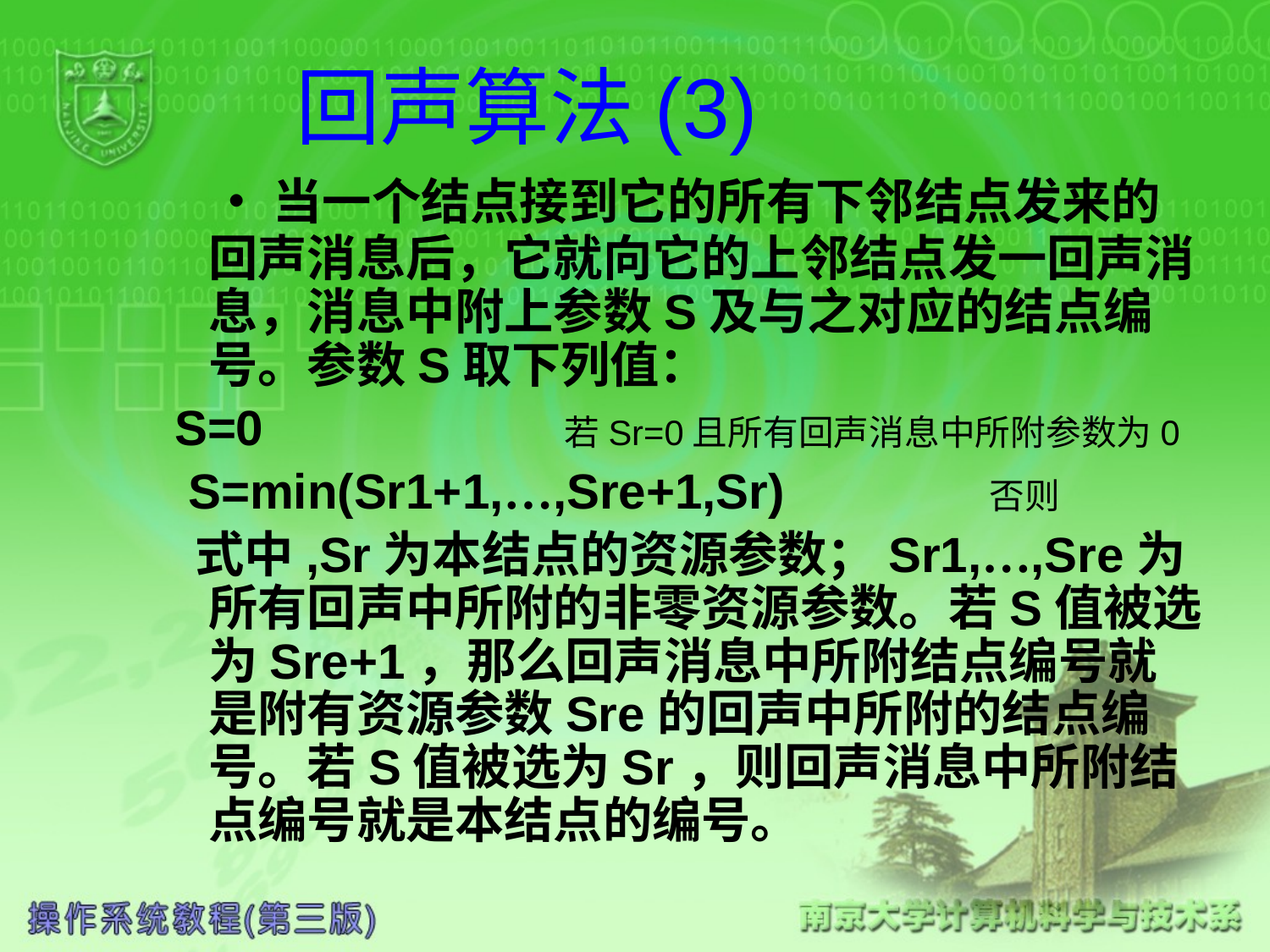

# 回声算法(3)
    •当一个结点接到它的所有下邻结点发来的回声消息后，它就向它的上邻结点发一回声消息，消息中附上参数S及与之对应的结点编号。参数S取下列值：
 S=0                     若Sr=0且所有回声消息中所附参数为0
  S=min(Sr1+1,…,Sre+1,Sr)              否则
  式中,Sr为本结点的资源参数；Sr1,…,Sre为所有回声中所附的非零资源参数。若S值被选为Sre+1，那么回声消息中所附结点编号就是附有资源参数Sre的回声中所附的结点编号。若S值被选为Sr，则回声消息中所附结点编号就是本结点的编号。